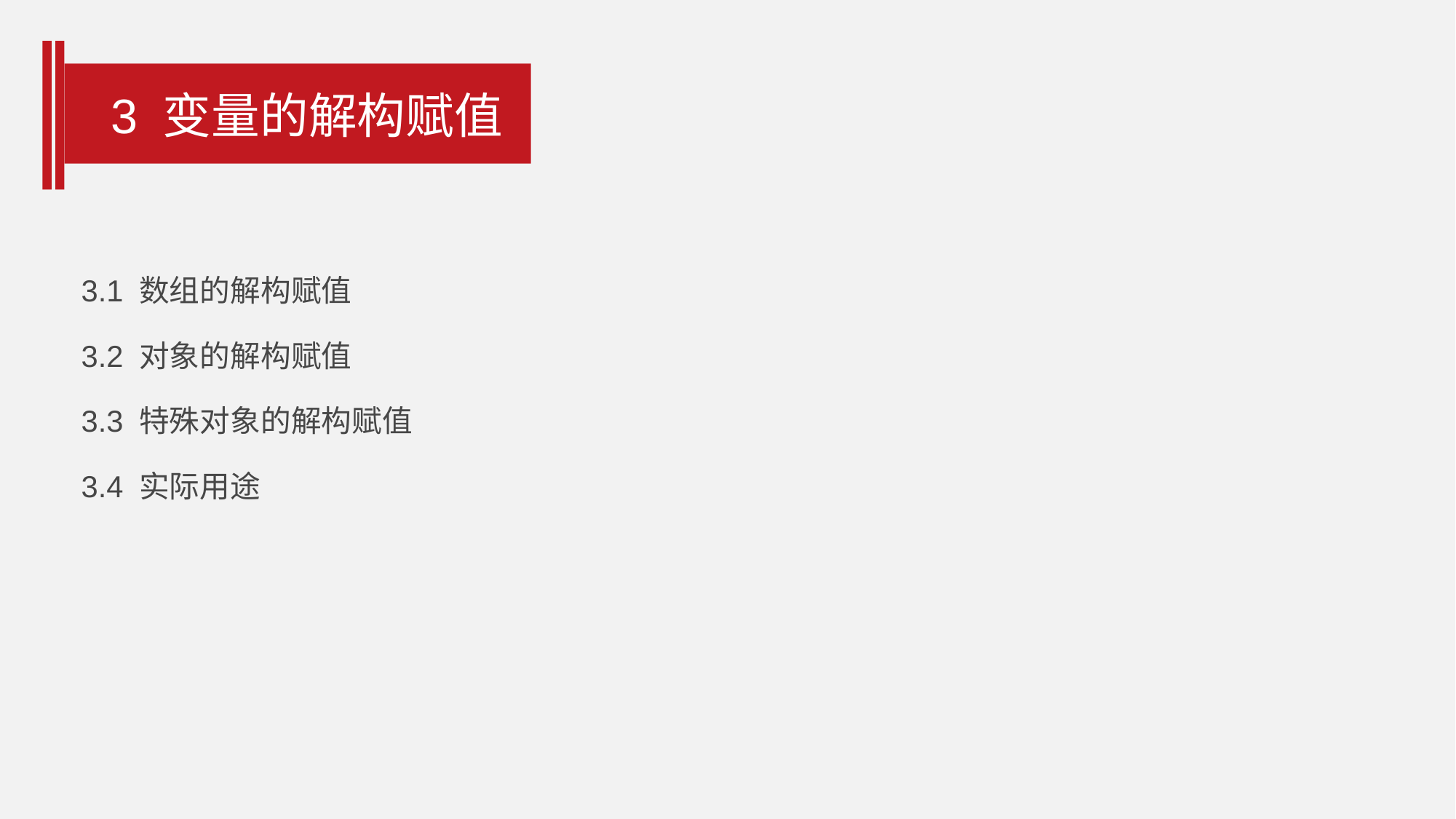

# 3 变量的解构赋值
3.1 数组的解构赋值
3.2 对象的解构赋值
3.3 特殊对象的解构赋值
3.4 实际用途